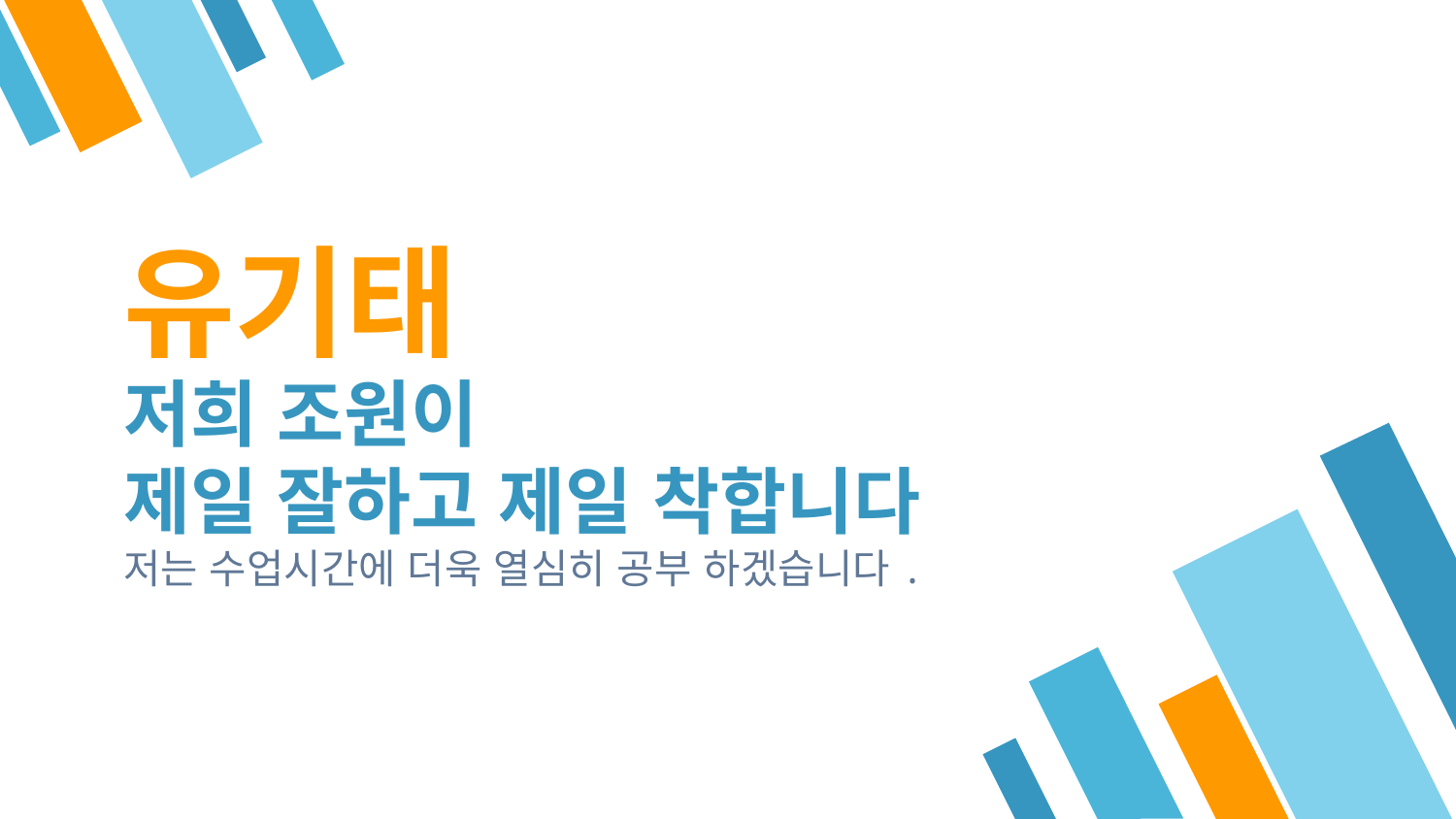

유기태
저희 조원이
제일 잘하고 제일 착합니다
저는 수업시간에 더욱 열심히 공부 하겠습니다.